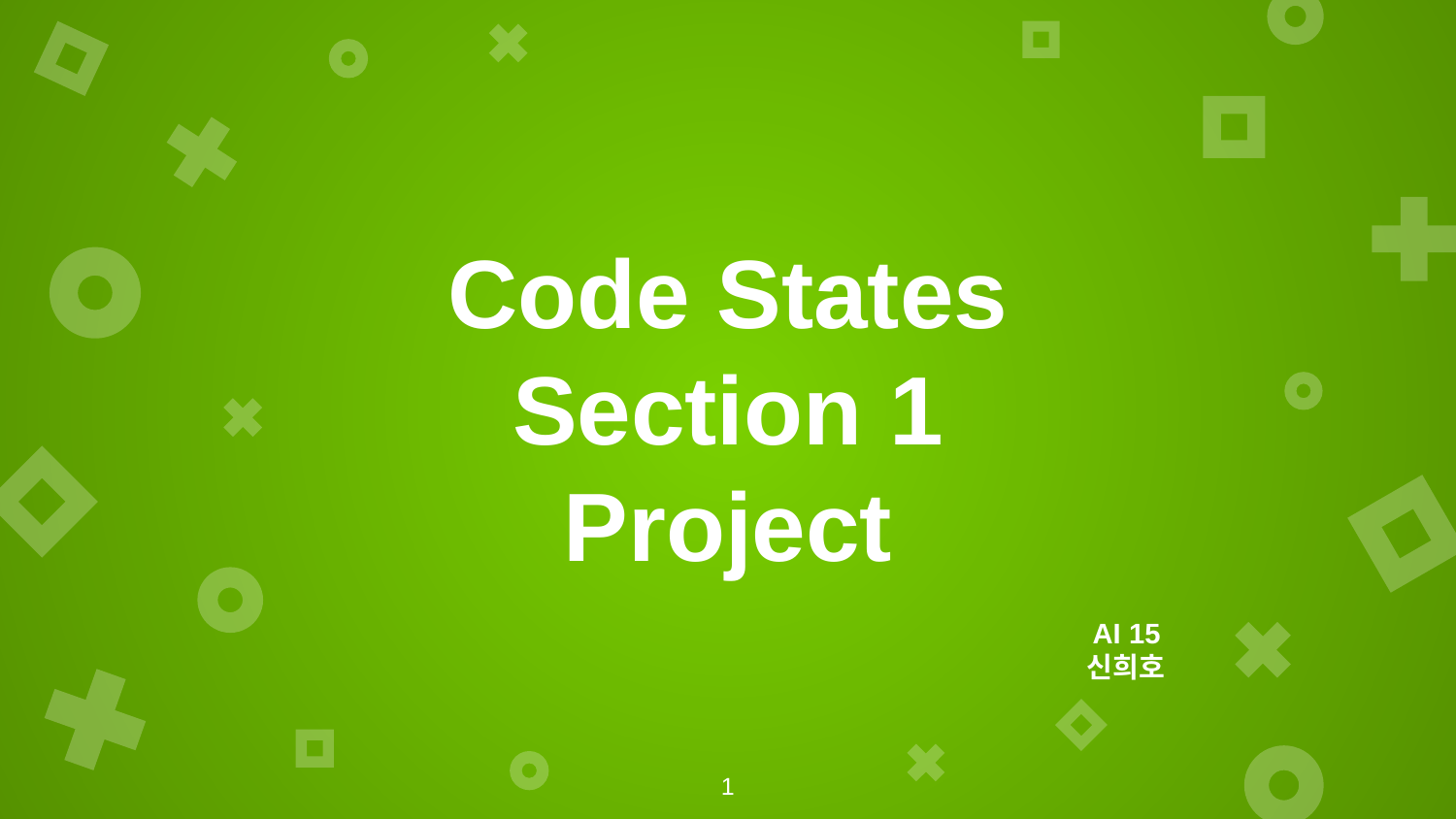

Code States
Section 1
Project
AI 15
신희호
1